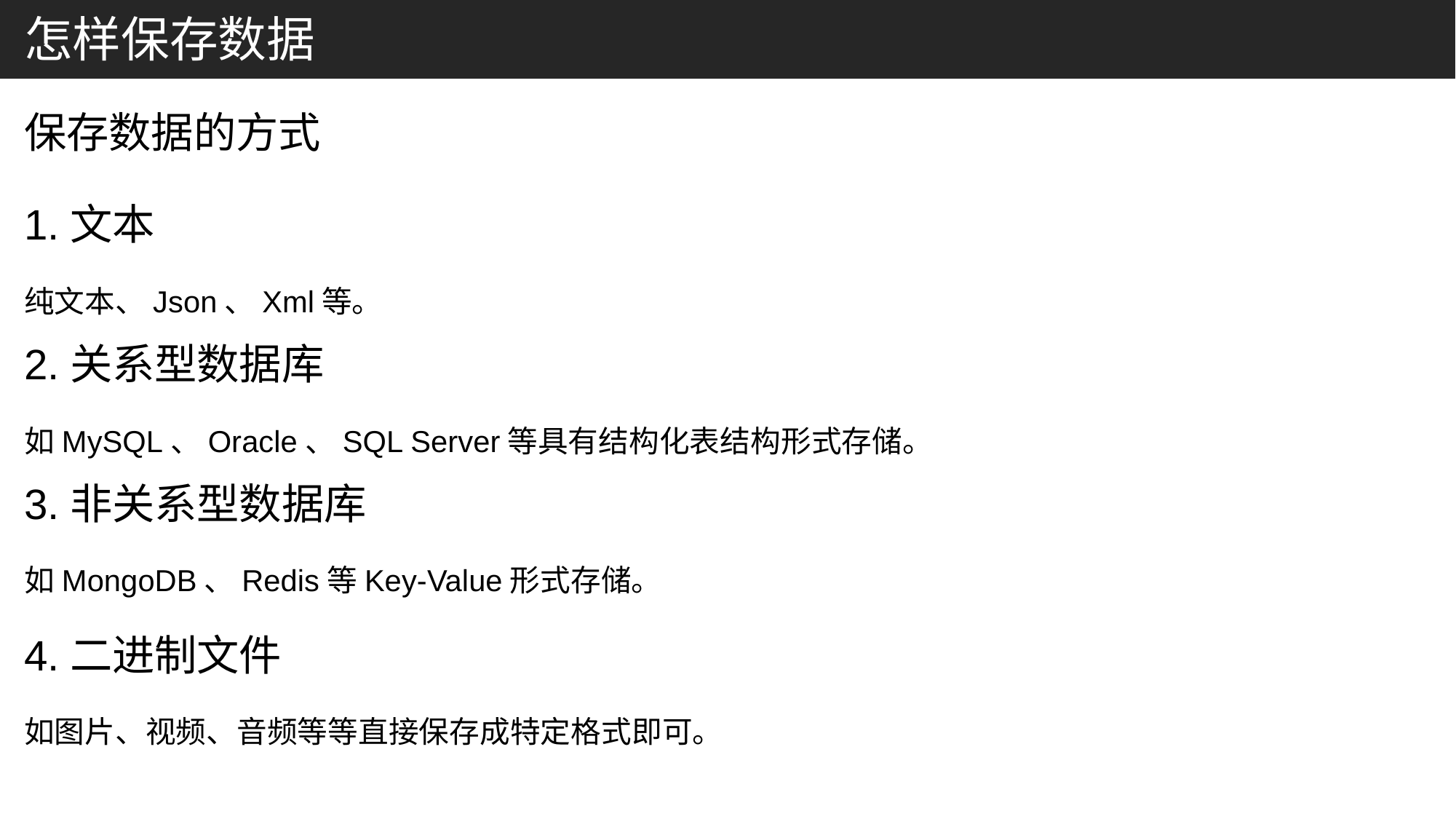

怎样保存数据
保存数据的方式

1.文本

纯文本、Json、Xml等。

2.关系型数据库

如MySQL、Oracle、SQL Server等具有结构化表结构形式存储。

3.非关系型数据库

如MongoDB、Redis等Key-Value形式存储。

4.二进制文件

如图片、视频、音频等等直接保存成特定格式即可。